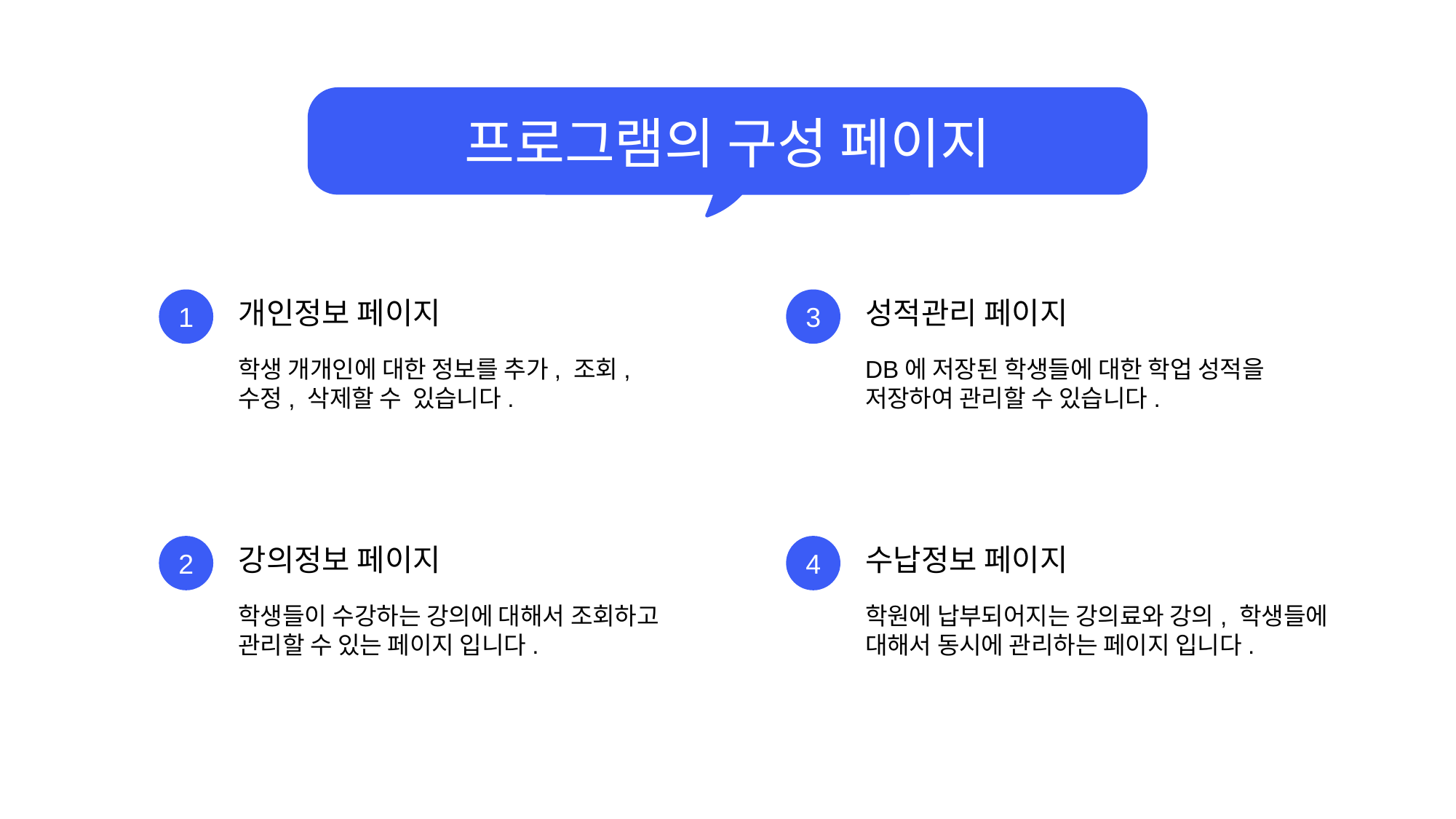

프로그램의 구성 페이지
개인정보 페이지
성적관리 페이지
1
3
학생 개개인에 대한 정보를 추가, 조회, 수정, 삭제할 수  있습니다.
DB에 저장된 학생들에 대한 학업 성적을 저장하여 관리할 수 있습니다.
강의정보 페이지
수납정보 페이지
2
4
학생들이 수강하는 강의에 대해서 조회하고 관리할 수 있는 페이지 입니다.
학원에 납부되어지는 강의료와 강의, 학생들에 대해서 동시에 관리하는 페이지 입니다.